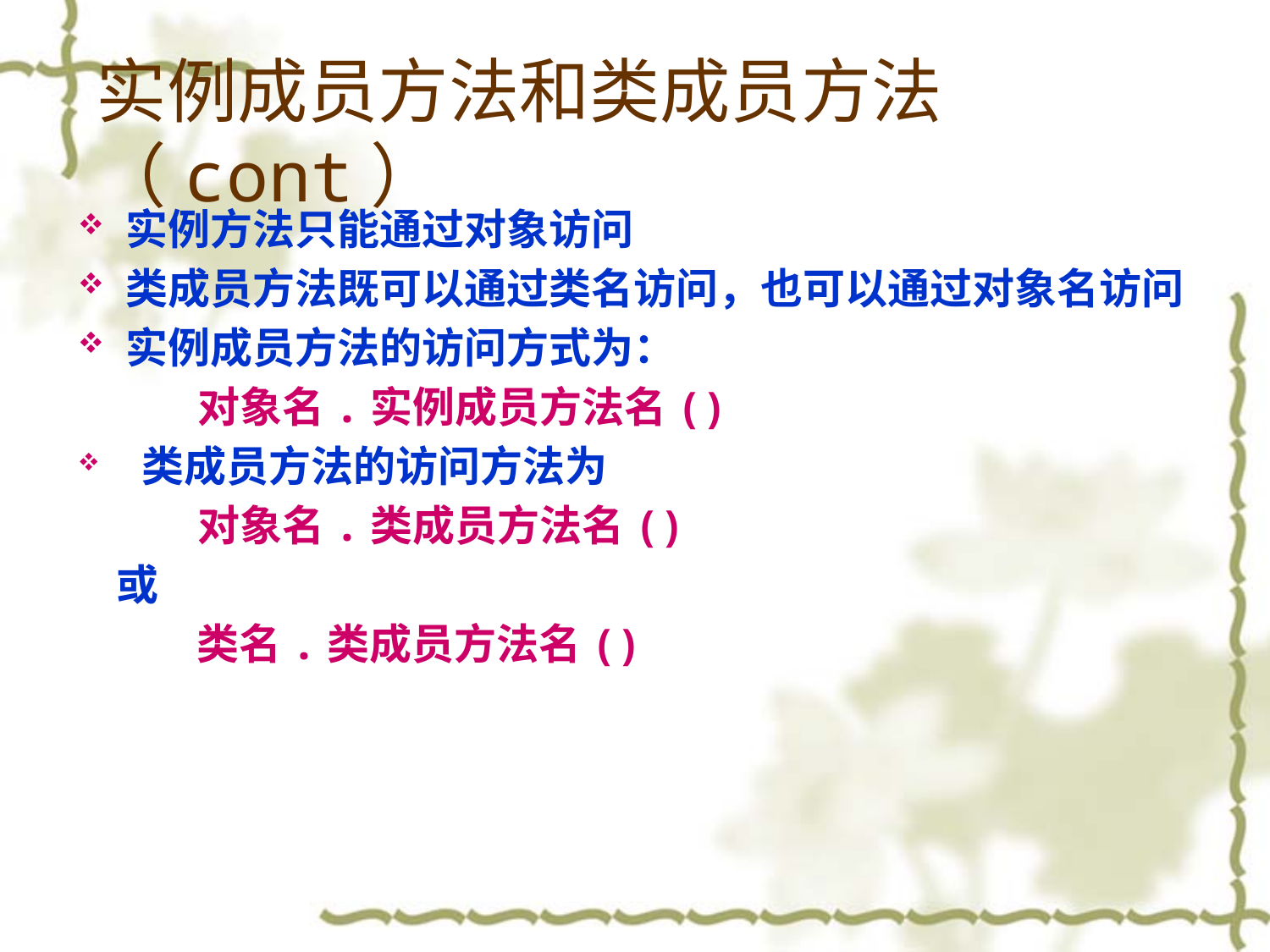

# 实例成员方法和类成员方法（cont）
实例方法只能通过对象访问
类成员方法既可以通过类名访问，也可以通过对象名访问
实例成员方法的访问方式为：
      对象名.实例成员方法名()
 类成员方法的访问方法为
      对象名.类成员方法名()
   或
      类名.类成员方法名()